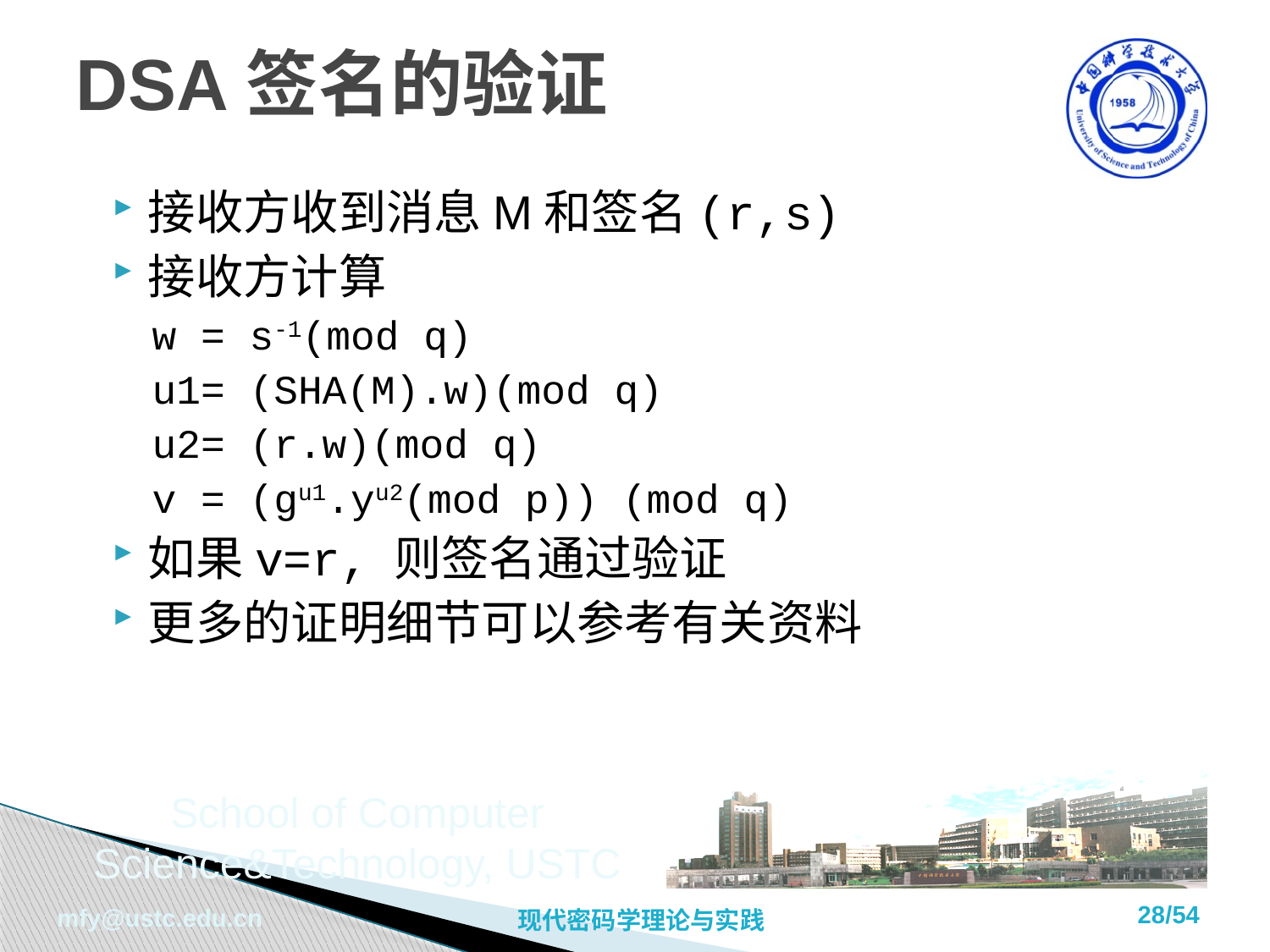

# DSA签名的验证
接收方收到消息M和签名(r,s)
接收方计算
w = s-1(mod q)
u1= (SHA(M).w)(mod q)
u2= (r.w)(mod q)
v = (gu1.yu2(mod p)) (mod q)
如果v=r, 则签名通过验证
更多的证明细节可以参考有关资料